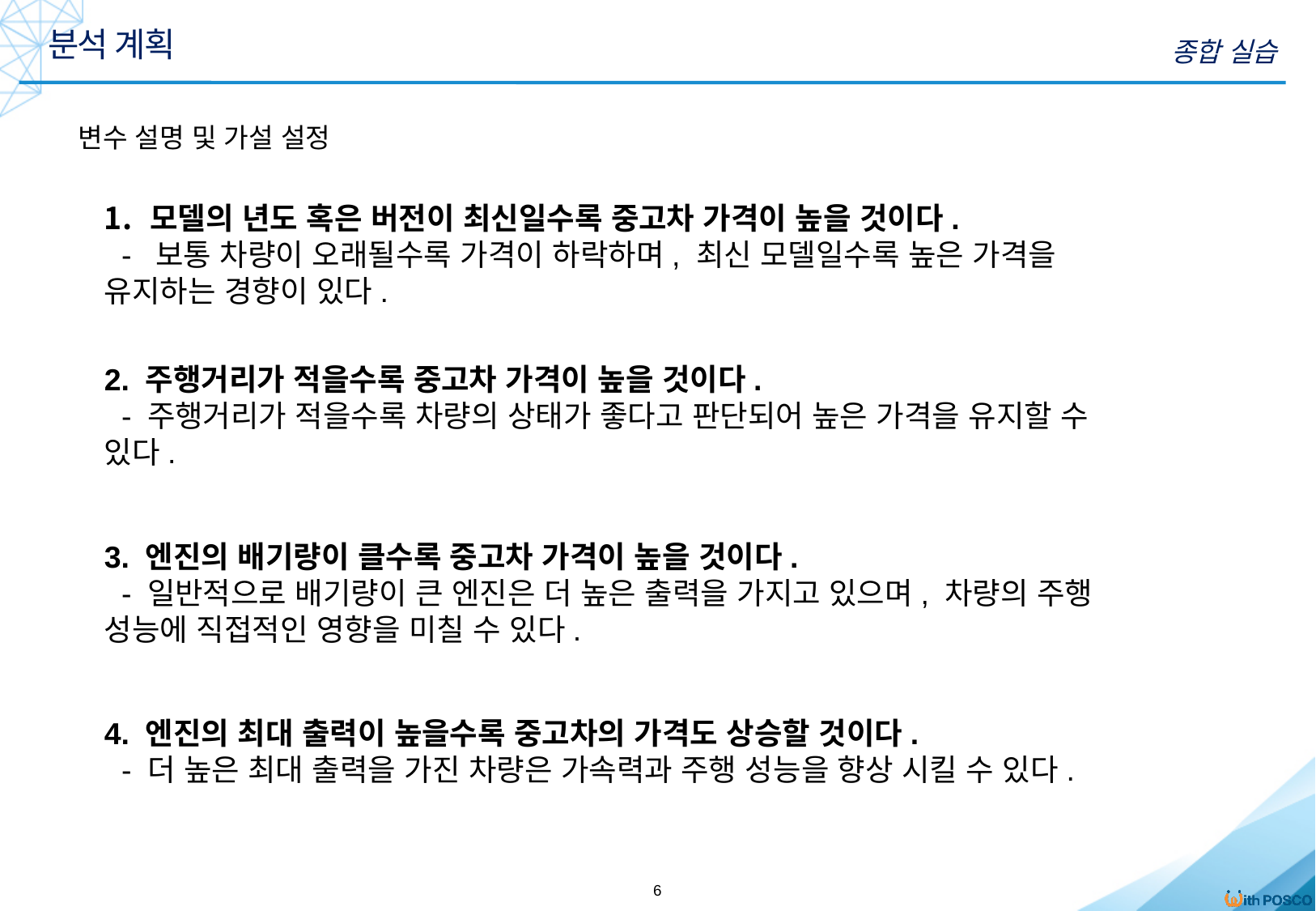

분석 계획
종합 실습
변수 설명 및 가설 설정
모델의 년도 혹은 버전이 최신일수록 중고차 가격이 높을 것이다.
  -  보통 차량이 오래될수록 가격이 하락하며, 최신 모델일수록 높은 가격을 유지하는 경향이 있다.
2. 주행거리가 적을수록 중고차 가격이 높을 것이다.
  - 주행거리가 적을수록 차량의 상태가 좋다고 판단되어 높은 가격을 유지할 수 있다.
3. 엔진의 배기량이 클수록 중고차 가격이 높을 것이다.
  - 일반적으로 배기량이 큰 엔진은 더 높은 출력을 가지고 있으며, 차량의 주행 성능에 직접적인 영향을 미칠 수 있다.
4. 엔진의 최대 출력이 높을수록 중고차의 가격도 상승할 것이다.
  - 더 높은 최대 출력을 가진 차량은 가속력과 주행 성능을 향상 시킬 수 있다.